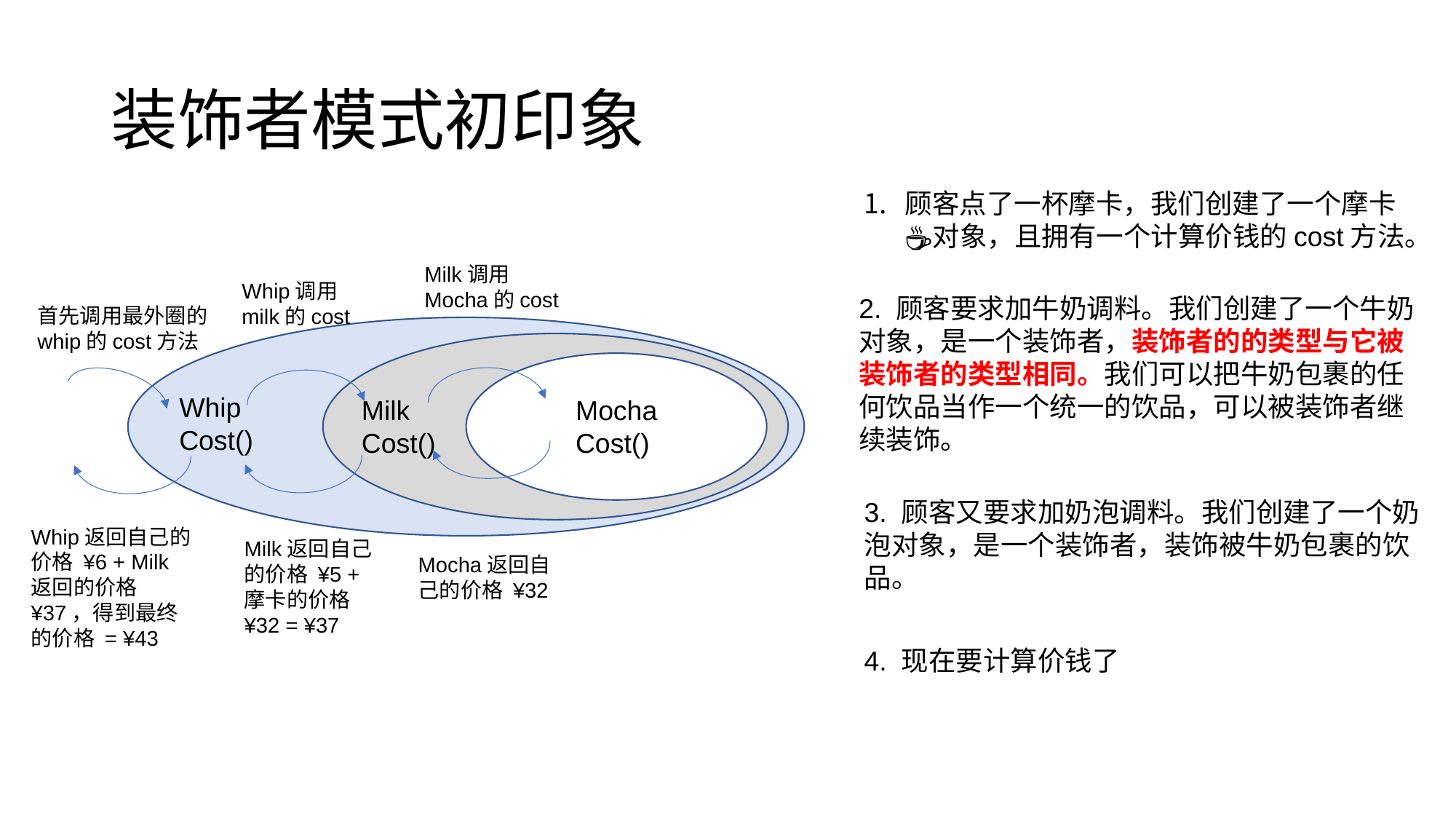

# 装饰者模式初印象
顾客点了一杯摩卡，我们创建了一个摩卡☕️对象，且拥有一个计算价钱的cost方法。
Milk调用Mocha的cost
Whip调用milk的cost
2. 顾客要求加牛奶调料。我们创建了一个牛奶对象，是一个装饰者，装饰者的的类型与它被装饰者的类型相同。我们可以把牛奶包裹的任何饮品当作一个统一的饮品，可以被装饰者继续装饰。
首先调用最外圈的whip的cost方法

Whip
Cost()

Milk
Cost()

Mocha
Cost()

3. 顾客又要求加奶泡调料。我们创建了一个奶泡对象，是一个装饰者，装饰被牛奶包裹的饮品。
Whip返回自己的价格 ¥6 + Milk 返回的价格¥37，得到最终的价格 = ¥43
Milk返回自己的价格 ¥5 + 摩卡的价格¥32 = ¥37
Mocha返回自己的价格 ¥32
4. 现在要计算价钱了